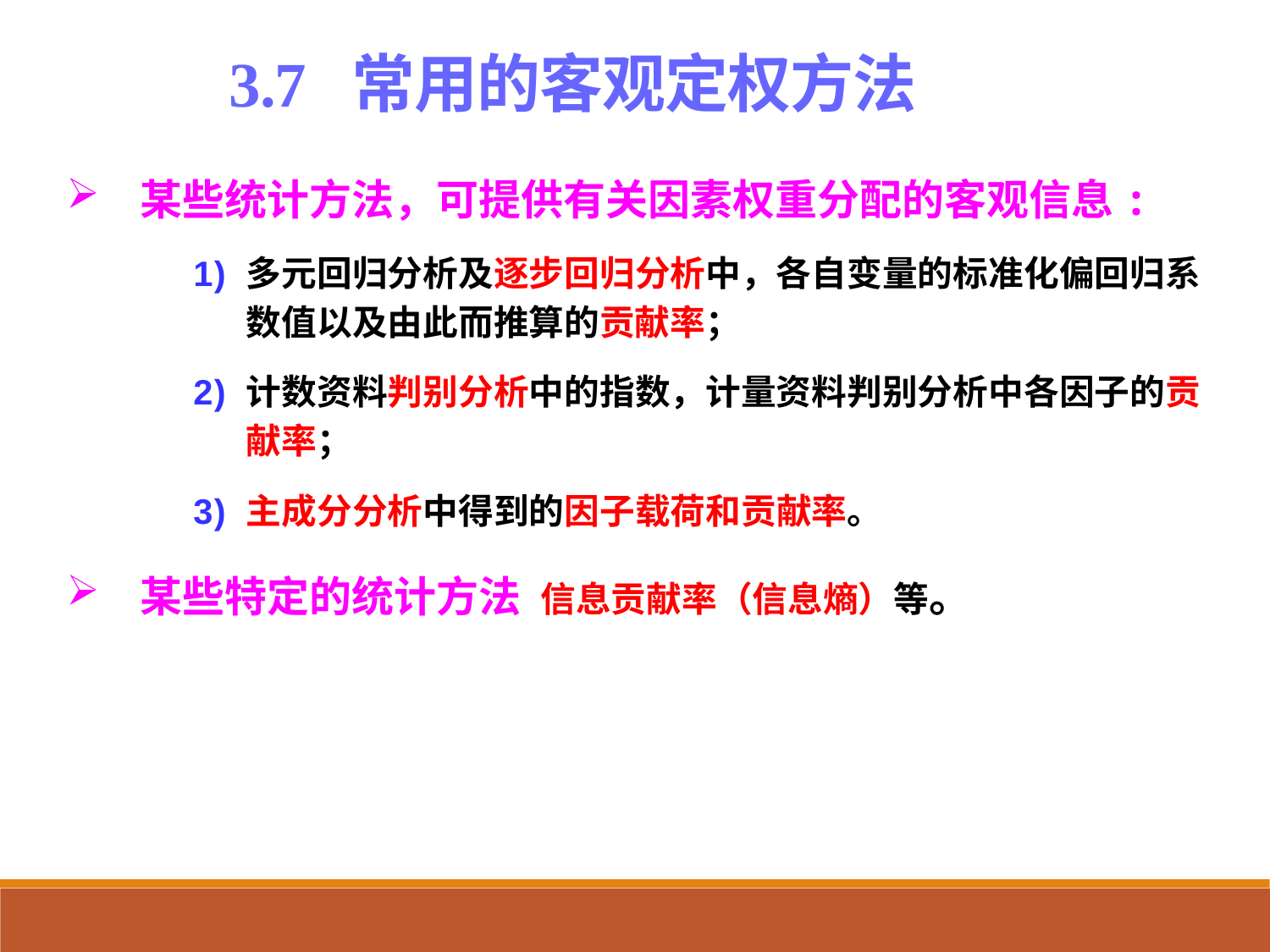

3.7  常用的客观定权方法
某些统计方法，可提供有关因素权重分配的客观信息:
多元回归分析及逐步回归分析中，各自变量的标准化偏回归系数值以及由此而推算的贡献率；
计数资料判别分析中的指数，计量资料判别分析中各因子的贡献率；
主成分分析中得到的因子载荷和贡献率。
某些特定的统计方法  信息贡献率（信息熵）等。